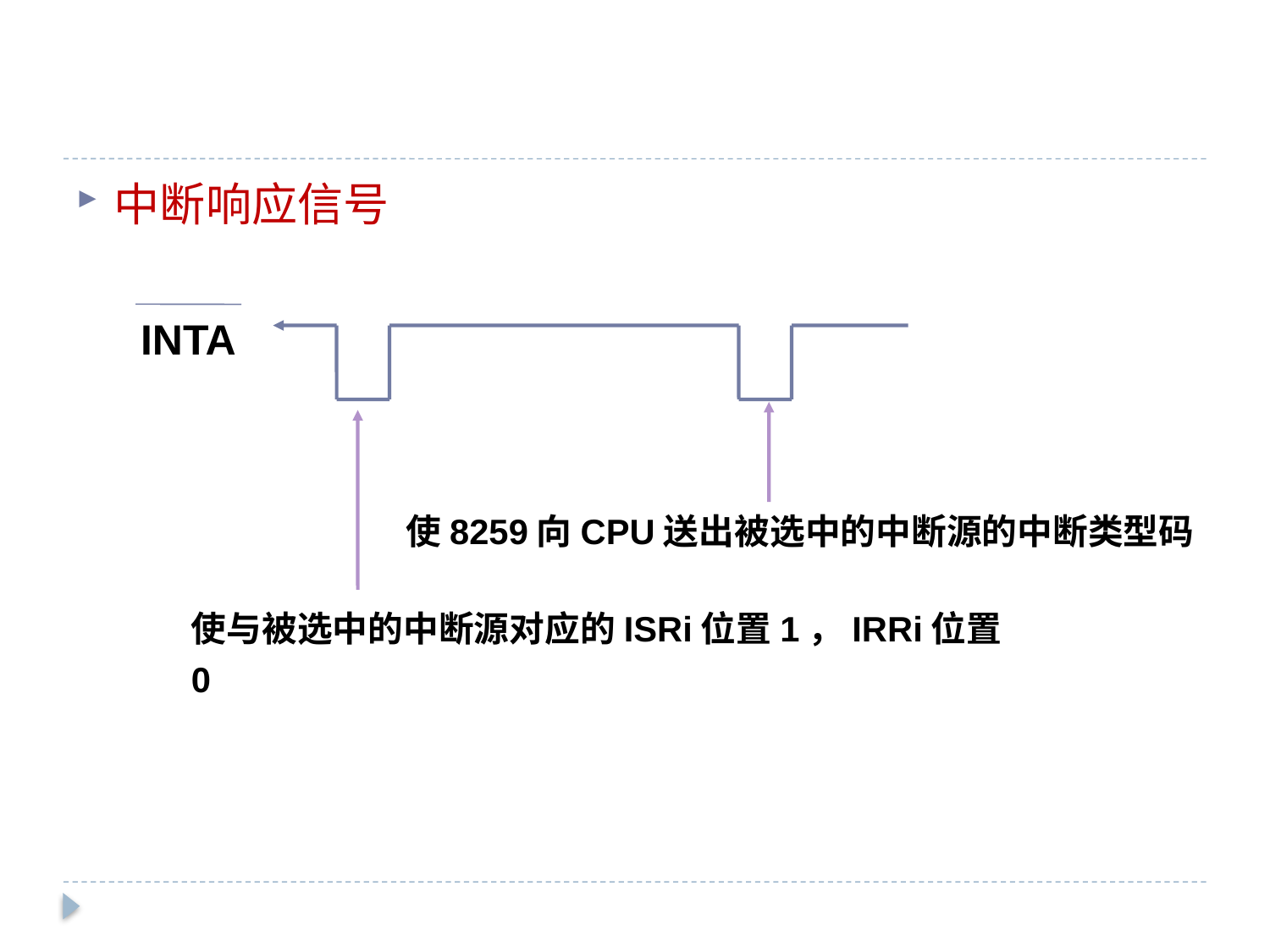

#
中断响应信号

INTA

使8259向CPU送出被选中的中断源的中断类型码

使与被选中的中断源对应的ISRi位置1，IRRi位置0